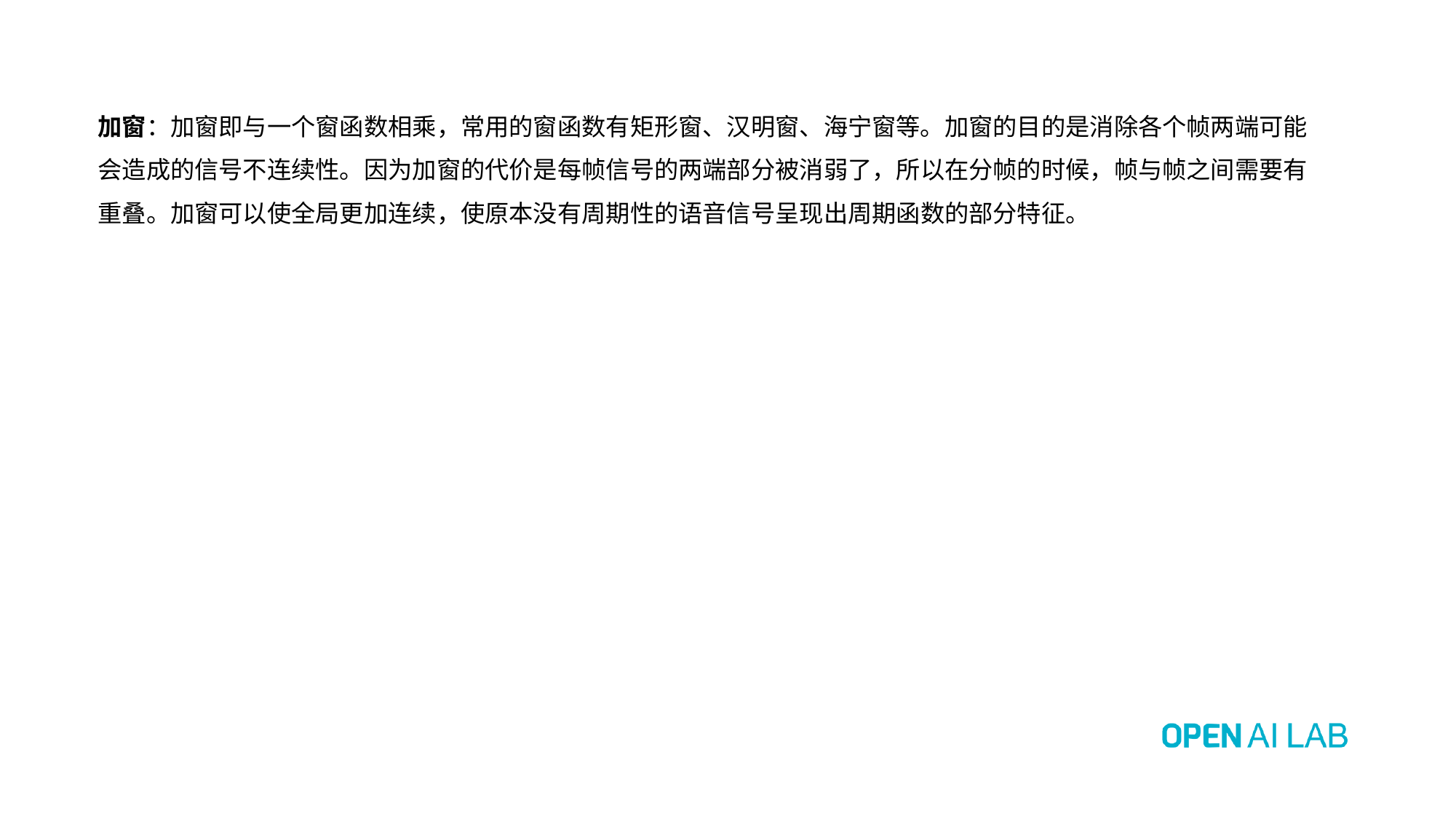

加窗：加窗即与一个窗函数相乘，常用的窗函数有矩形窗、汉明窗、海宁窗等。加窗的目的是消除各个帧两端可能会造成的信号不连续性。因为加窗的代价是每帧信号的两端部分被消弱了，所以在分帧的时候，帧与帧之间需要有重叠。加窗可以使全局更加连续，使原本没有周期性的语音信号呈现出周期函数的部分特征。